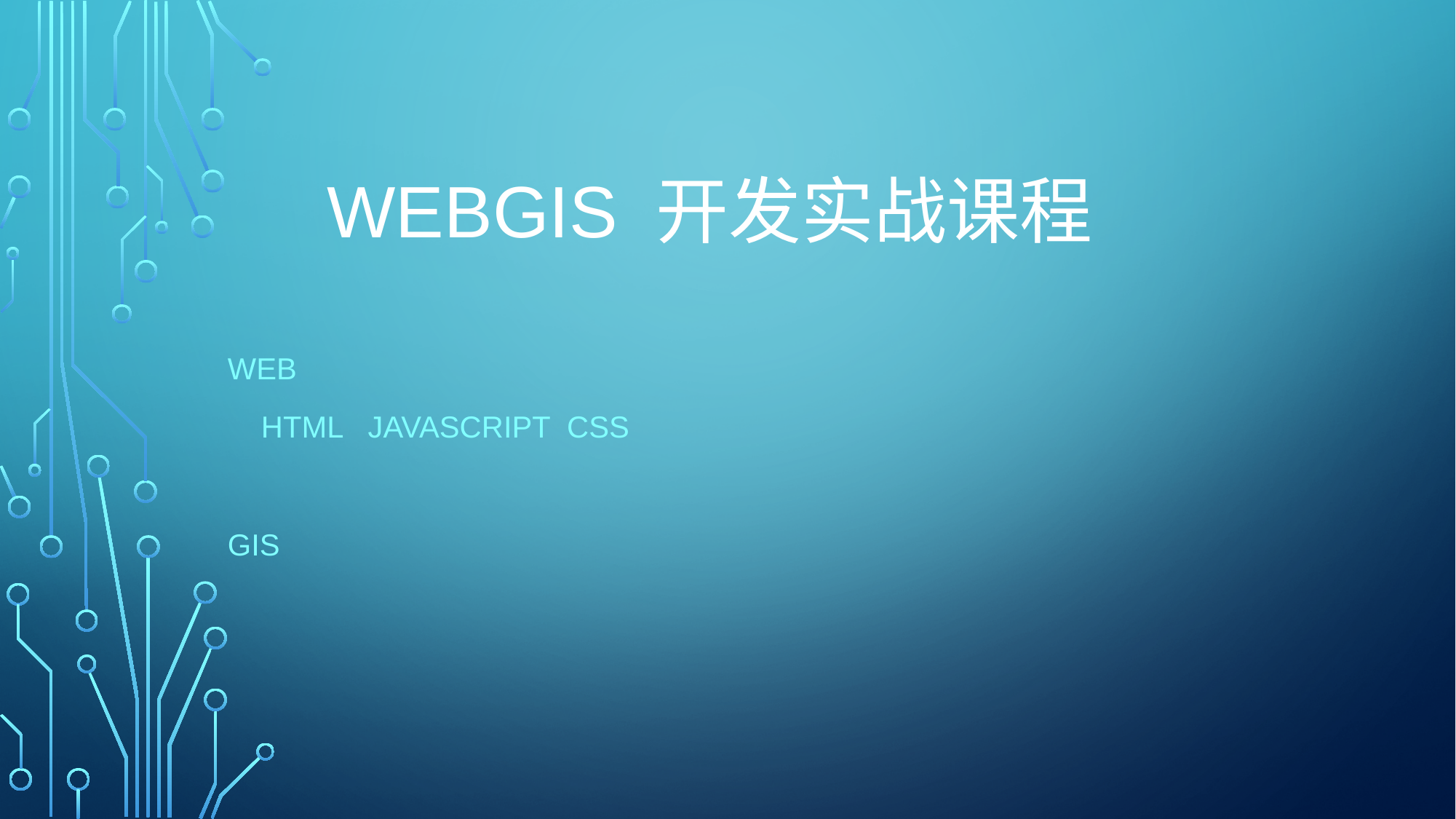

# WebGIS 开发实战课程

Web
    HTML   JAVASCRIPT  CSS

GIS